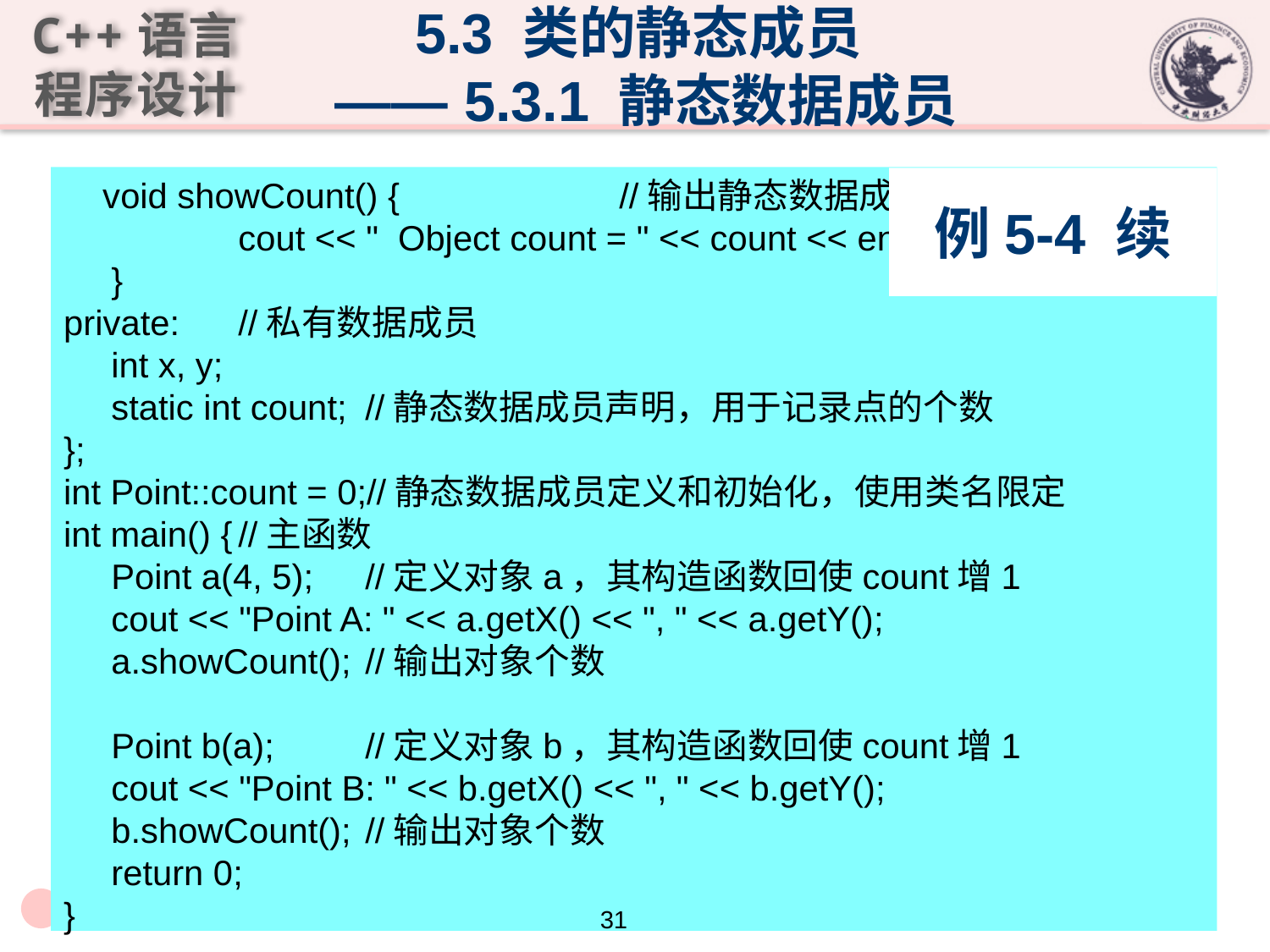

5.3 类的静态成员
 —— 5.3.1 静态数据成员
    void showCount() {		//输出静态数据成员
		cout << "  Object count = " << count << endl;
	}
private:	//私有数据成员
	int x, y;
	static int count;	//静态数据成员声明，用于记录点的个数
};
int Point::count = 0;//静态数据成员定义和初始化，使用类名限定
int main() {	//主函数
	Point a(4, 5);	//定义对象a，其构造函数回使count增1
	cout << "Point A: " << a.getX() << ", " << a.getY();
	a.showCount();	//输出对象个数

	Point b(a);	//定义对象b，其构造函数回使count增1
	cout << "Point B: " << b.getX() << ", " << b.getY();
	b.showCount();	//输出对象个数
	return 0;
}

# 例5-4 续
31